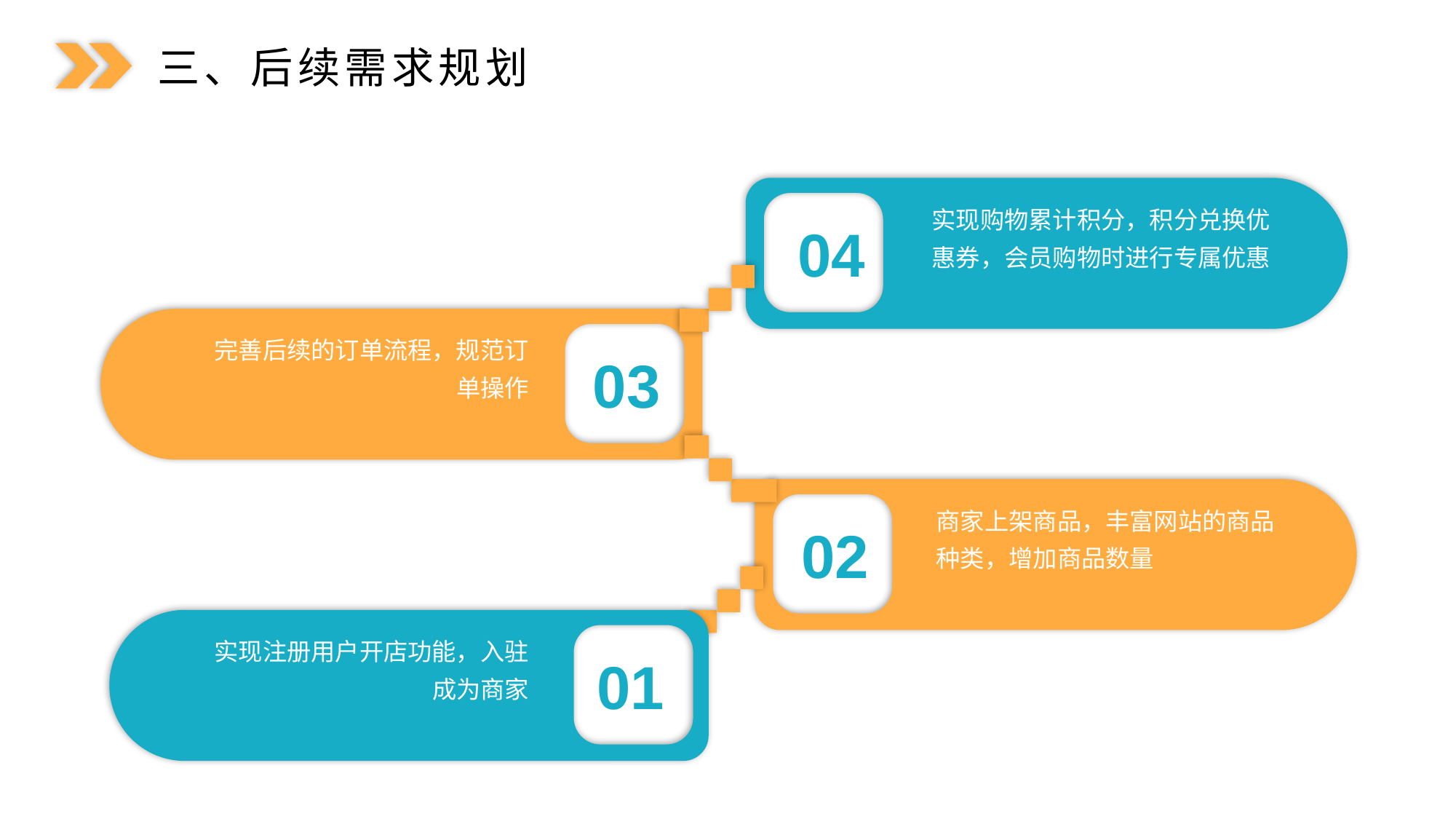

三、后续需求规划

实现购物累计积分，积分兑换优惠券，会员购物时进行专属优惠
 04

完善后续的订单流程，规范订单操作
 03

商家上架商品，丰富网站的商品种类，增加商品数量
 02

实现注册用户开店功能，入驻成为商家
 01